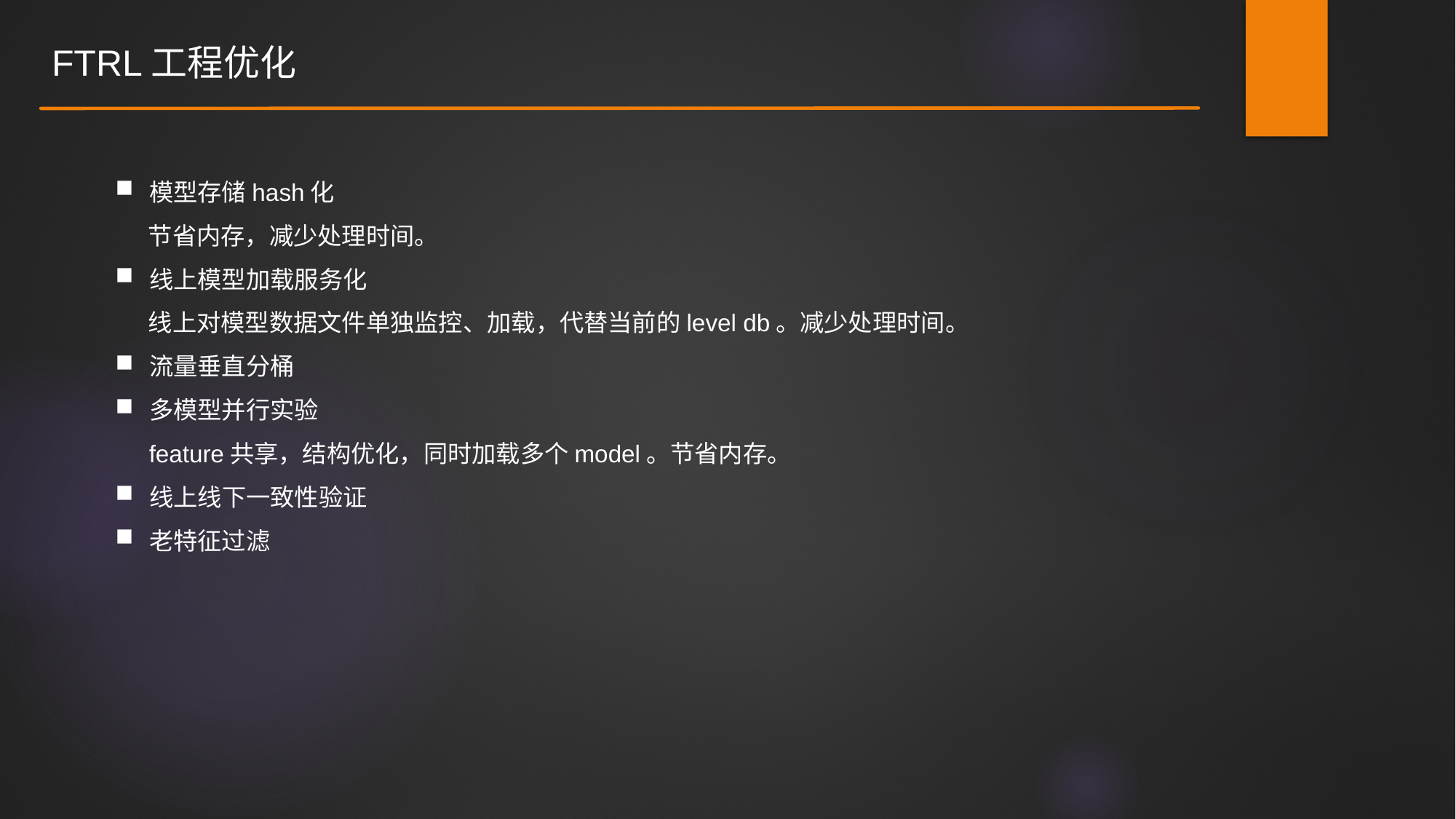

FTRL工程优化
模型存储hash化
     节省内存，减少处理时间。
线上模型加载服务化
     线上对模型数据文件单独监控、加载，代替当前的level db。减少处理时间。
流量垂直分桶
多模型并行实验
     feature共享，结构优化，同时加载多个model。节省内存。
线上线下一致性验证
老特征过滤